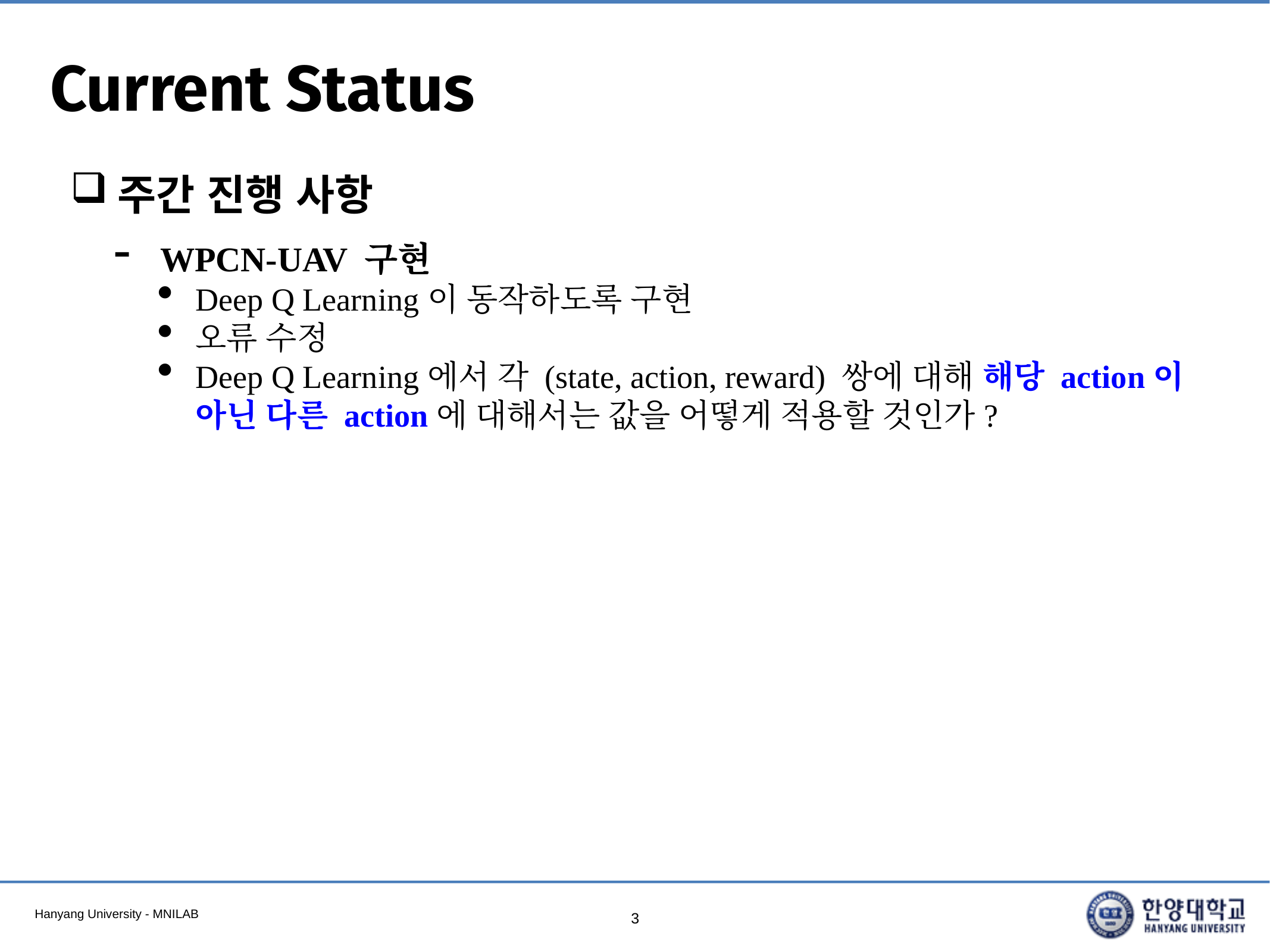

# Current Status
주간 진행 사항
WPCN-UAV 구현
Deep Q Learning이 동작하도록 구현
오류 수정
Deep Q Learning에서 각 (state, action, reward) 쌍에 대해 해당 action이 아닌 다른 action에 대해서는 값을 어떻게 적용할 것인가?
3